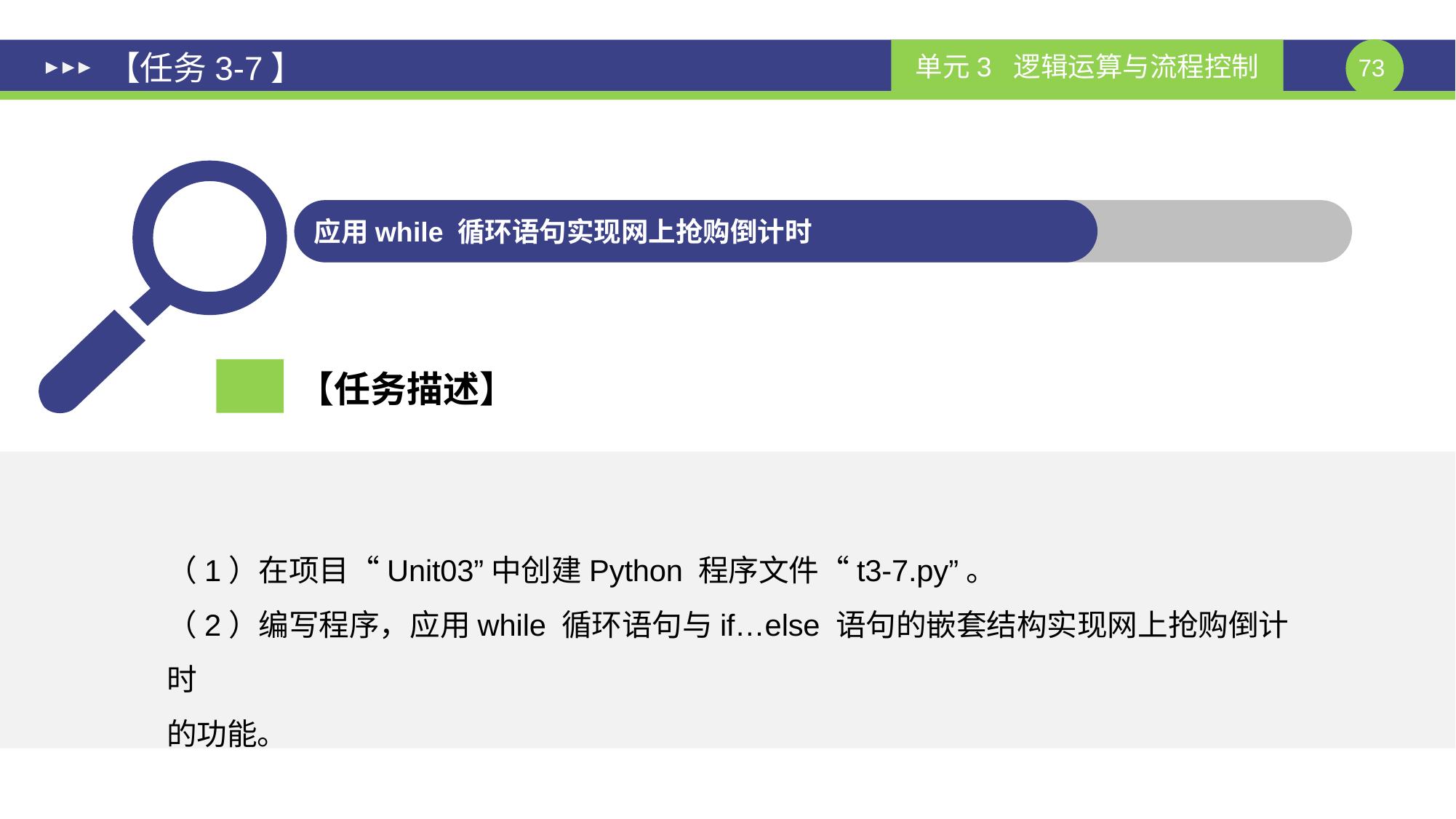

# 【任务3-7】

应用while 循环语句实现网上抢购倒计时

【任务描述】

（1）在项目“Unit03”中创建Python 程序文件“t3-7.py”。
（2）编写程序，应用while 循环语句与if…else 语句的嵌套结构实现网上抢购倒计时
的功能。